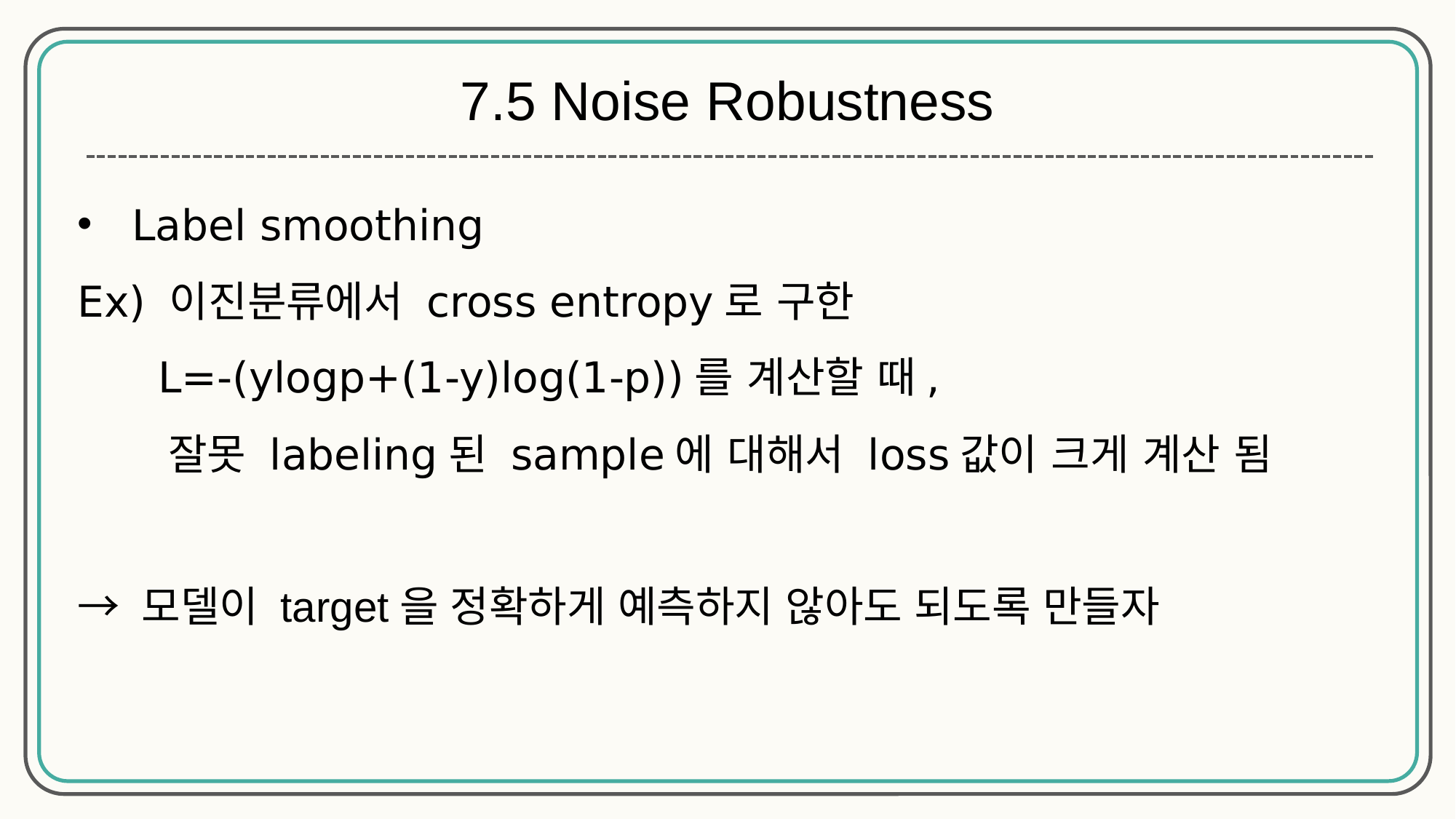

7.5 Noise Robustness
Label smoothing
Ex) 이진분류에서 cross entropy로 구한
      L=-(ylogp+(1-y)log(1-p))를 계산할 때,
      잘못 labeling된 sample에 대해서 loss값이 크게 계산 됨

→ 모델이 target을 정확하게 예측하지 않아도 되도록 만들자